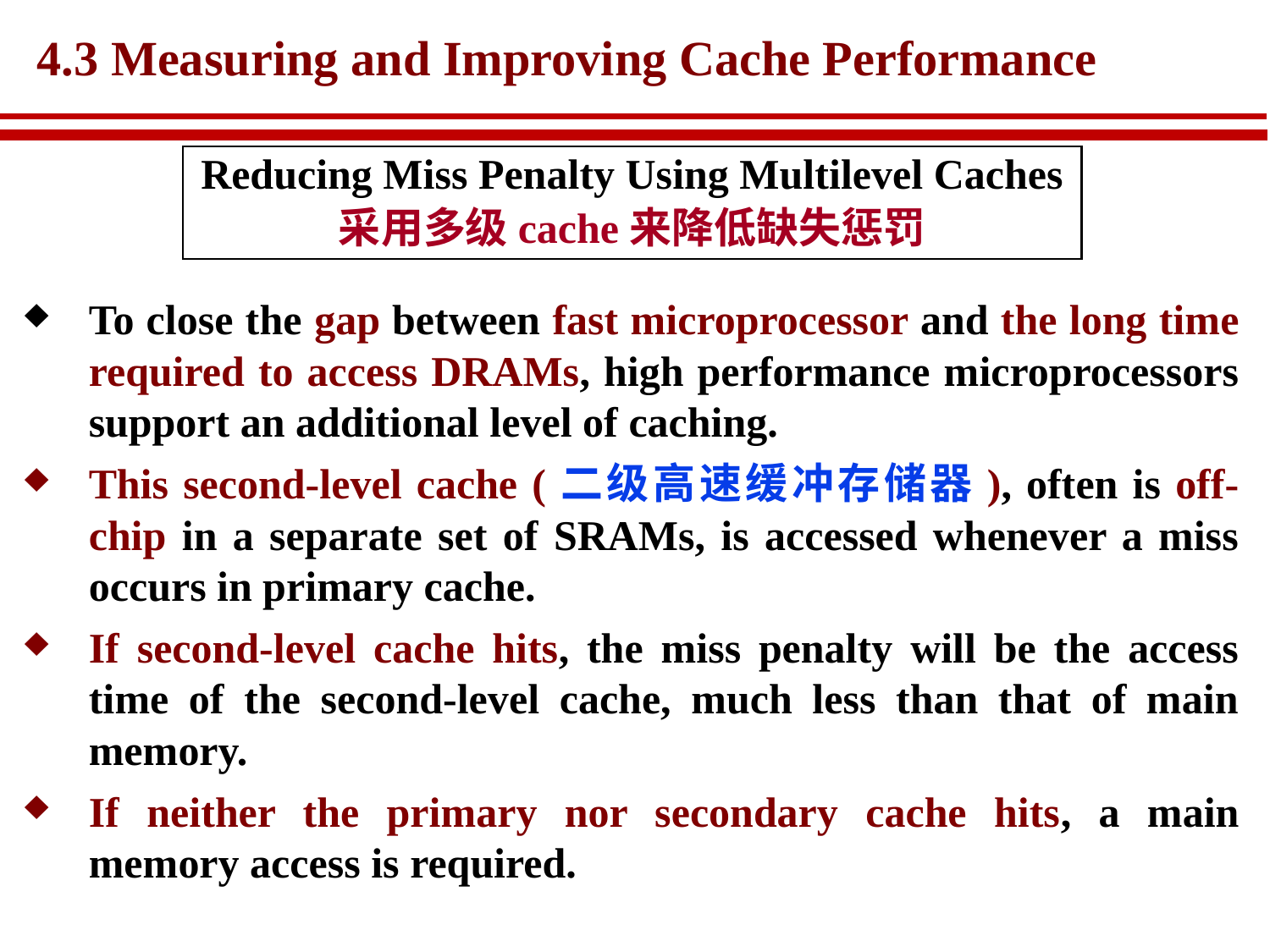

# 4.3 Measuring and Improving Cache Performance
Reducing Miss Penalty Using Multilevel Caches
采用多级cache来降低缺失惩罚
To close the gap between fast microprocessor and the long time required to access DRAMs, high performance microprocessors support an additional level of caching.
This second-level cache (二级高速缓冲存储器), often is off-chip in a separate set of SRAMs, is accessed whenever a miss occurs in primary cache.
If second-level cache hits, the miss penalty will be the access time of the second-level cache, much less than that of main memory.
If neither the primary nor secondary cache hits, a main memory access is required.